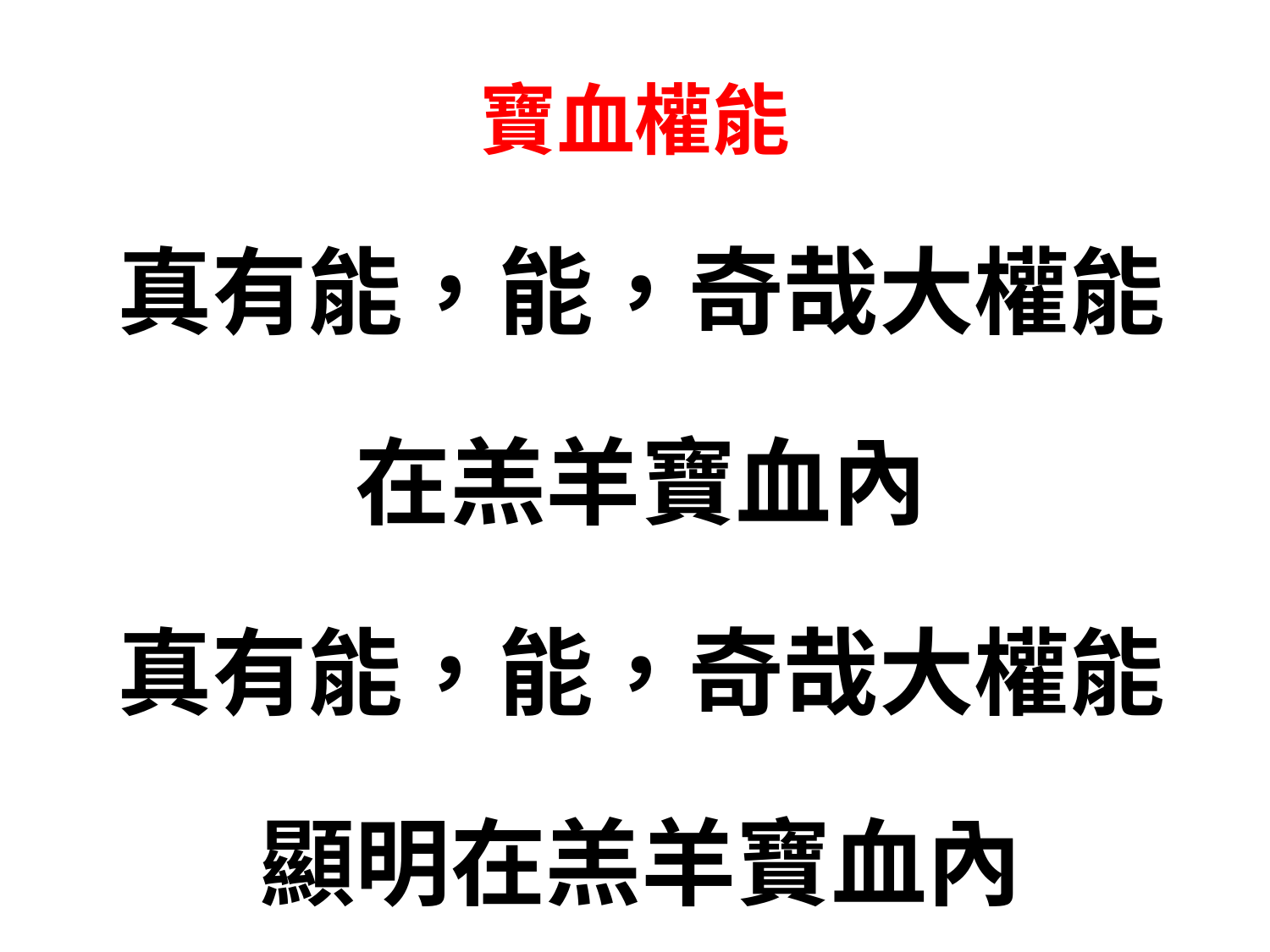

# 寶血權能
真有能，能，奇哉大權能
在羔羊寶血內
真有能，能，奇哉大權能
顯明在羔羊寶血內